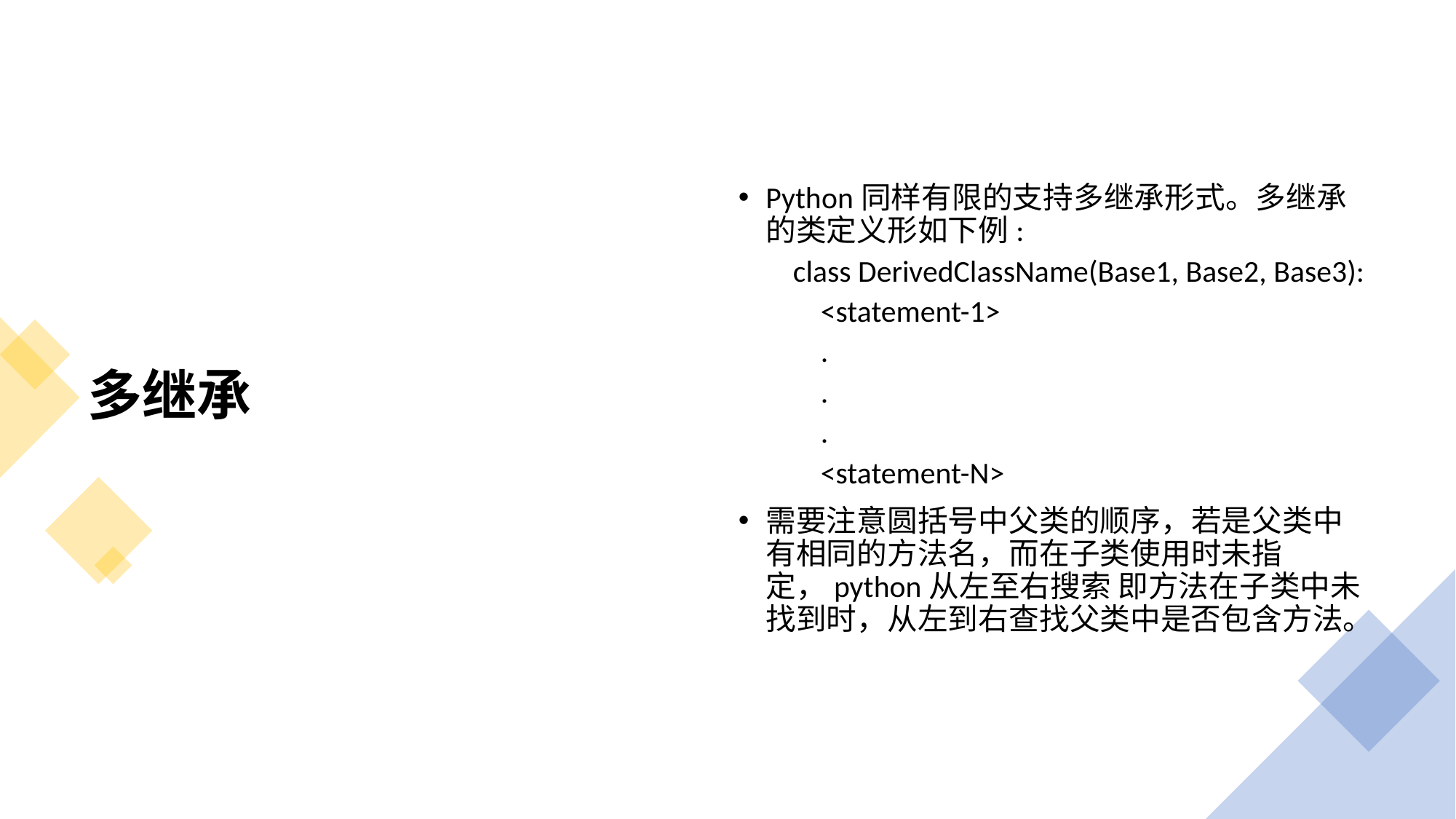

# 多继承
Python同样有限的支持多继承形式。多继承的类定义形如下例:
class DerivedClassName(Base1, Base2, Base3):
    <statement-1>
    .
    .
    .
    <statement-N>
需要注意圆括号中父类的顺序，若是父类中有相同的方法名，而在子类使用时未指定，python从左至右搜索 即方法在子类中未找到时，从左到右查找父类中是否包含方法。